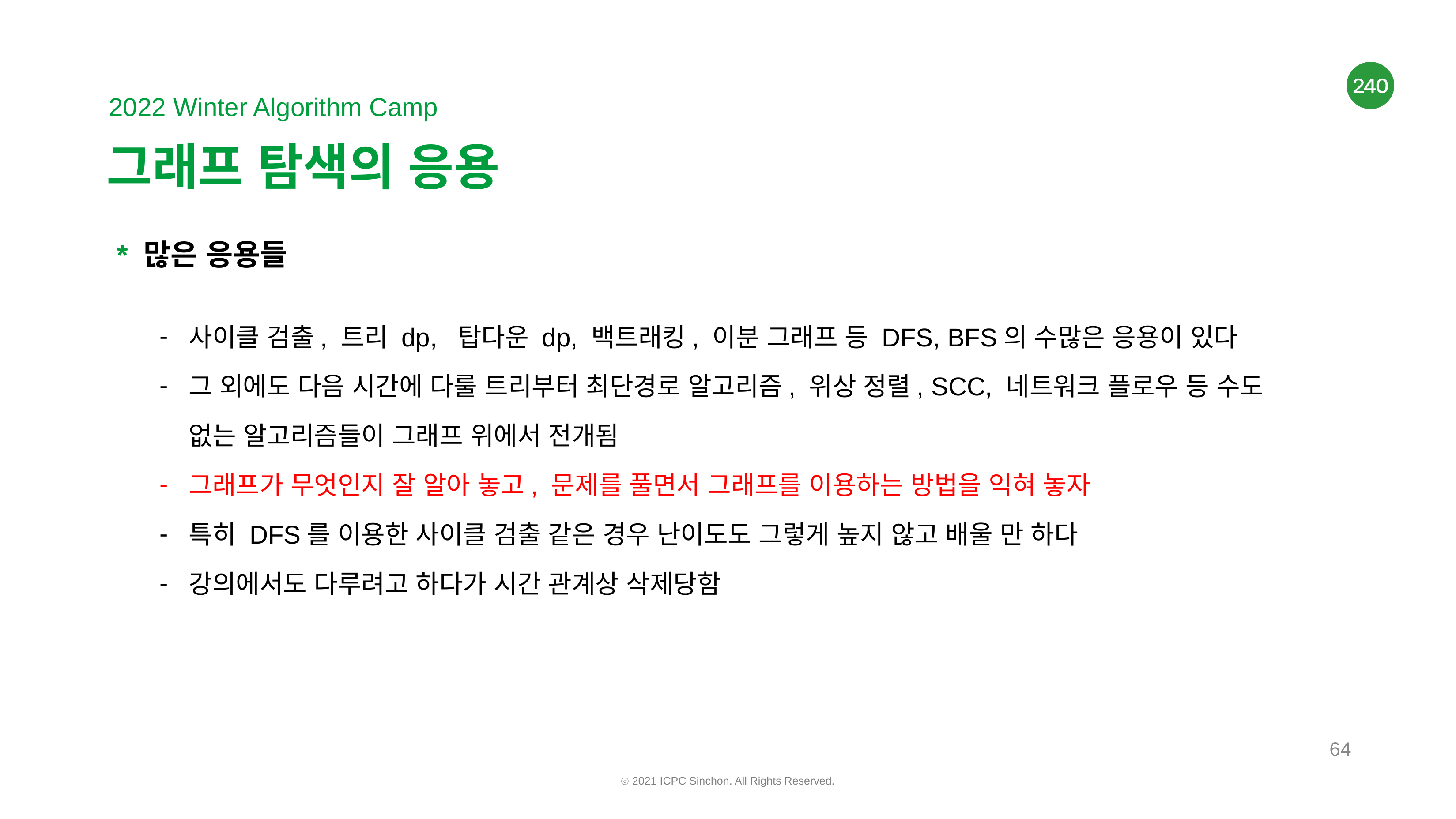

# 그래프 탐색의 응용
* 많은 응용들
사이클 검출, 트리 dp,  탑다운 dp, 백트래킹, 이분 그래프 등 DFS, BFS의 수많은 응용이 있다
그 외에도 다음 시간에 다룰 트리부터 최단경로 알고리즘, 위상 정렬, SCC, 네트워크 플로우 등 수도 없는 알고리즘들이 그래프 위에서 전개됨
그래프가 무엇인지 잘 알아 놓고, 문제를 풀면서 그래프를 이용하는 방법을 익혀 놓자
특히 DFS를 이용한 사이클 검출 같은 경우 난이도도 그렇게 높지 않고 배울 만 하다
강의에서도 다루려고 하다가 시간 관계상 삭제당함
64
ⓒ 2021 ICPC Sinchon. All Rights Reserved.